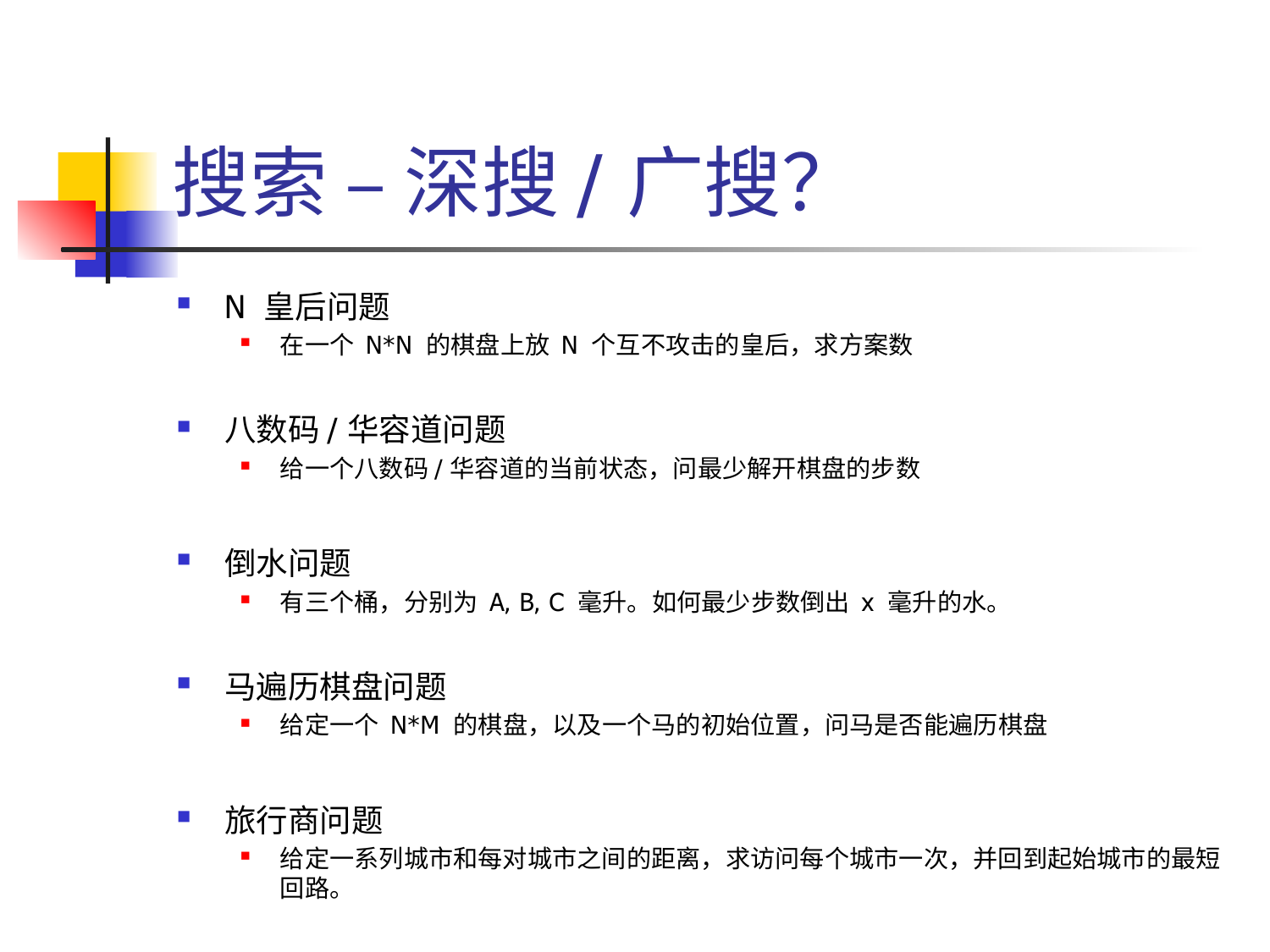

# 搜索 – 深搜/广搜？
N 皇后问题
在一个 N*N 的棋盘上放 N 个互不攻击的皇后，求方案数

八数码/华容道问题
给一个八数码/华容道的当前状态，问最少解开棋盘的步数

倒水问题
有三个桶，分别为 A, B, C 毫升。如何最少步数倒出 x 毫升的水。

马遍历棋盘问题
给定一个 N*M 的棋盘，以及一个马的初始位置，问马是否能遍历棋盘

旅行商问题
给定一系列城市和每对城市之间的距离，求访问每个城市一次，并回到起始城市的最短回路。